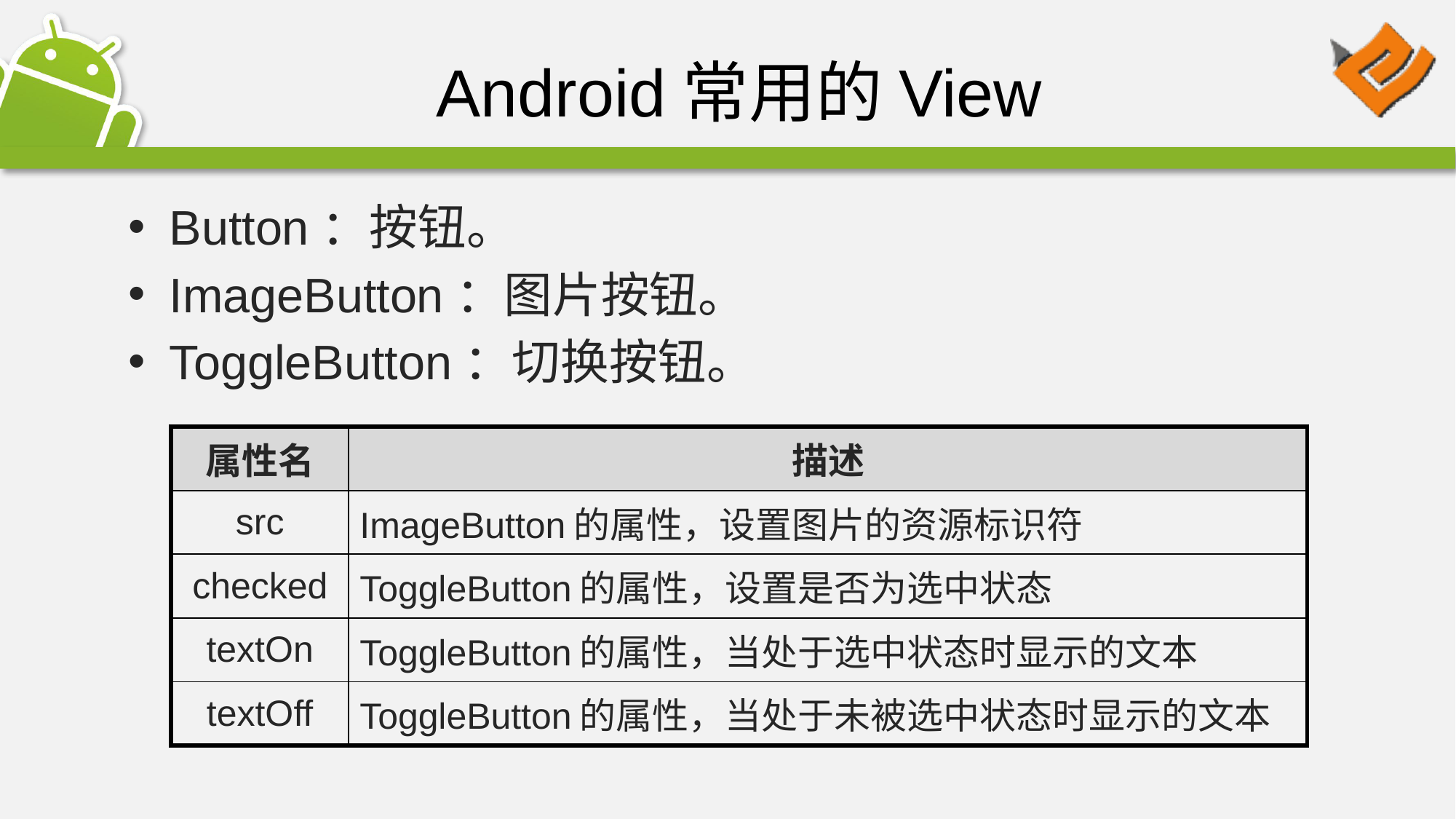

# Android常用的View
Button：按钮。
ImageButton：图片按钮。
ToggleButton：切换按钮。
| 属性名 | 描述 |
| --- | --- |
| src | ImageButton的属性，设置图片的资源标识符 |
| checked | ToggleButton的属性，设置是否为选中状态 |
| textOn | ToggleButton的属性，当处于选中状态时显示的文本 |
| textOff | ToggleButton的属性，当处于未被选中状态时显示的文本 |